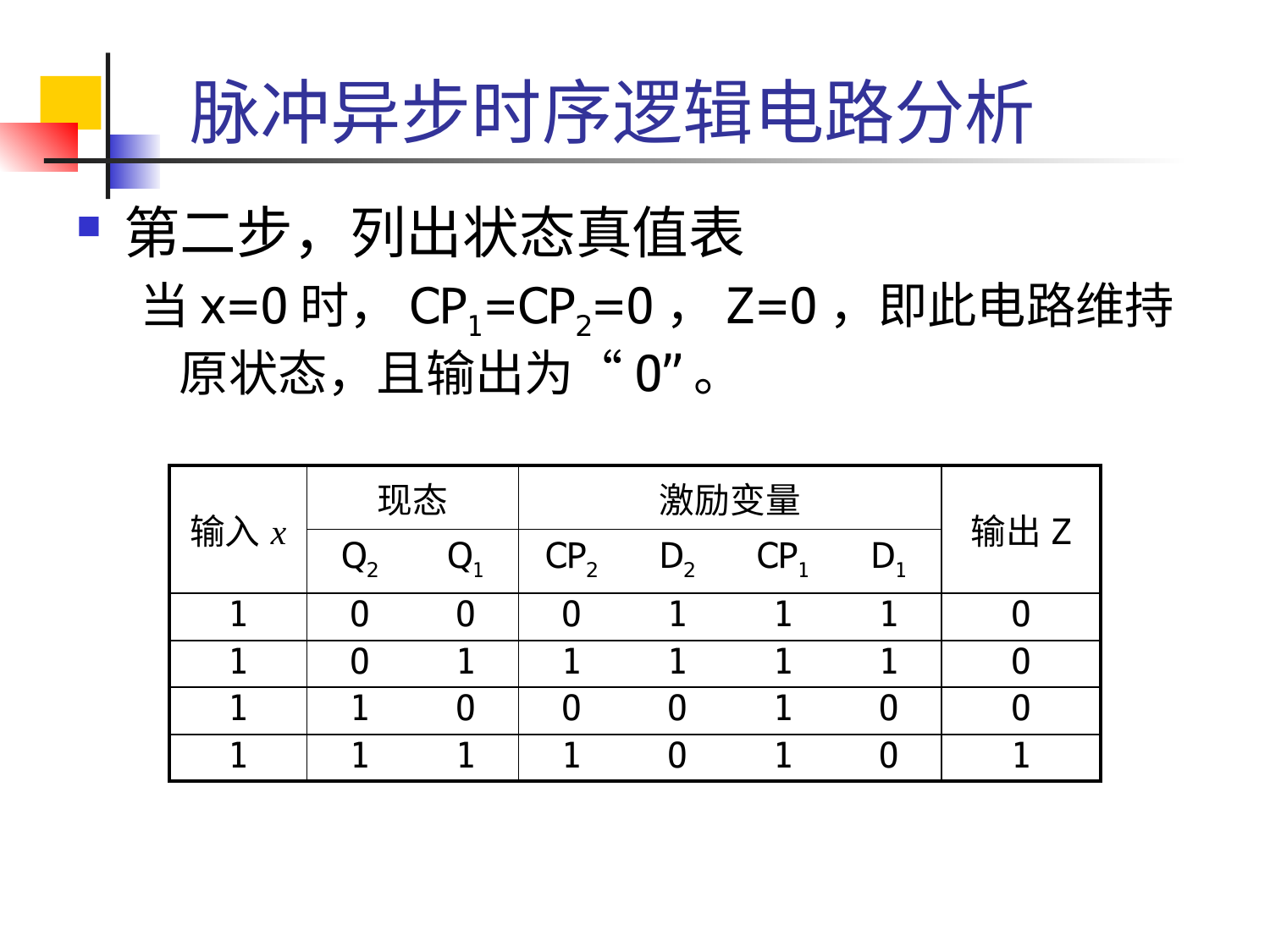

# 脉冲异步时序逻辑电路分析
第二步，列出状态真值表
当x=0时，CP1=CP2=0，Z=0，即此电路维持原状态，且输出为“0”。
| 输入x | 现态 |  | 激励变量 |  |  |  | 输出Z |
| --- | --- | --- | --- | --- | --- | --- | --- |
|  | Q2 | Q1 | CP2 | D2 | CP1 | D1 |  |
| 1 | 0 | 0 | 0 | 1 | 1 | 1 | 0 |
| 1 | 0 | 1 | 1 | 1 | 1 | 1 | 0 |
| 1 | 1 | 0 | 0 | 0 | 1 | 0 | 0 |
| 1 | 1 | 1 | 1 | 0 | 1 | 0 | 1 |